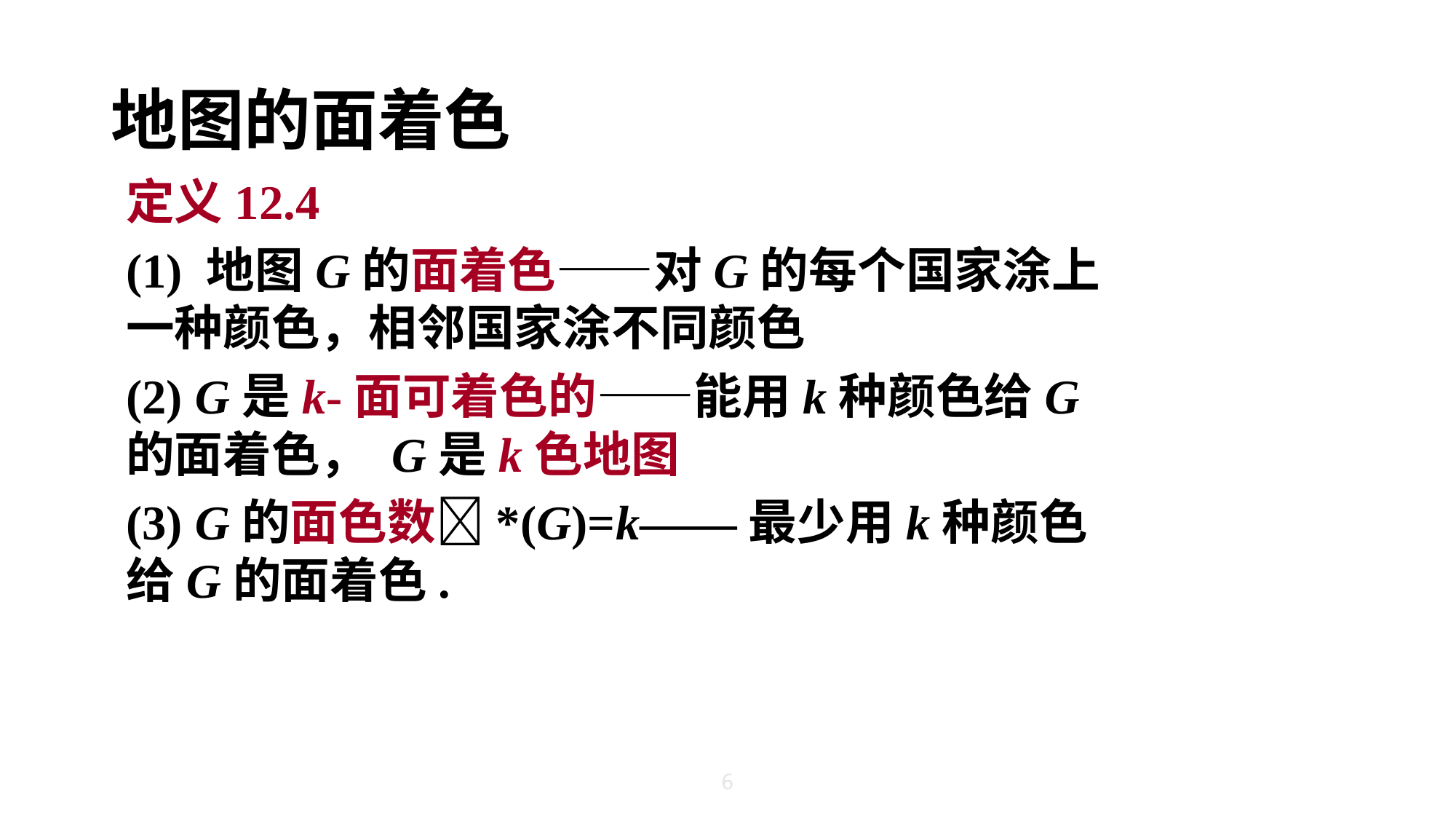

# 地图的面着色
定义12.4
(1) 地图G的面着色——对G的每个国家涂上一种颜色，相邻国家涂不同颜色
(2) G是k-面可着色的——能用k种颜色给G的面着色， G是k色地图
(3) G的面色数χ*(G)=k——最少用k种颜色给G的面着色.
6